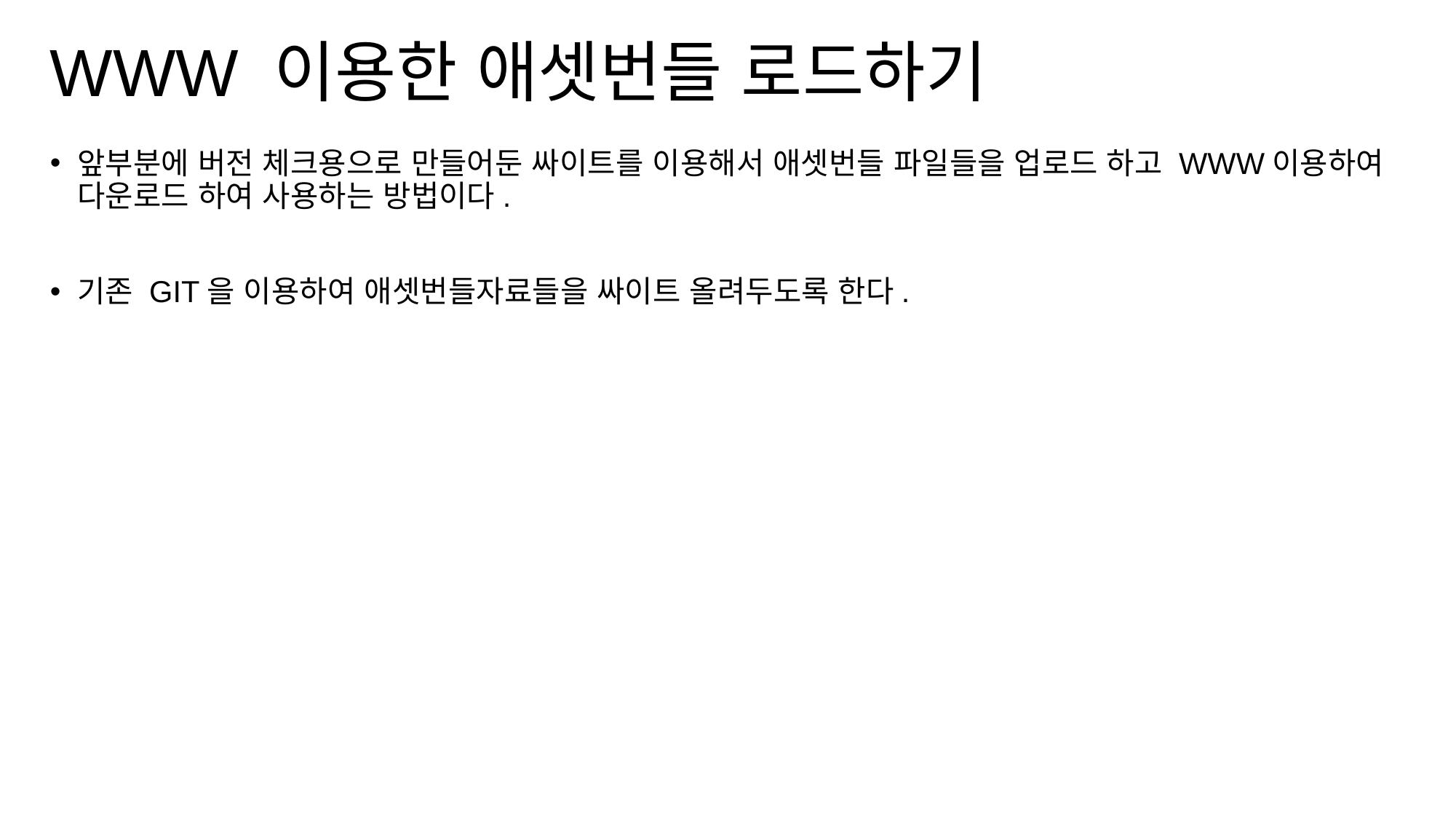

# WWW 이용한 애셋번들 로드하기
앞부분에 버전 체크용으로 만들어둔 싸이트를 이용해서 애셋번들 파일들을 업로드 하고 WWW이용하여 다운로드 하여 사용하는 방법이다.

기존 GIT을 이용하여 애셋번들자료들을 싸이트 올려두도록 한다.